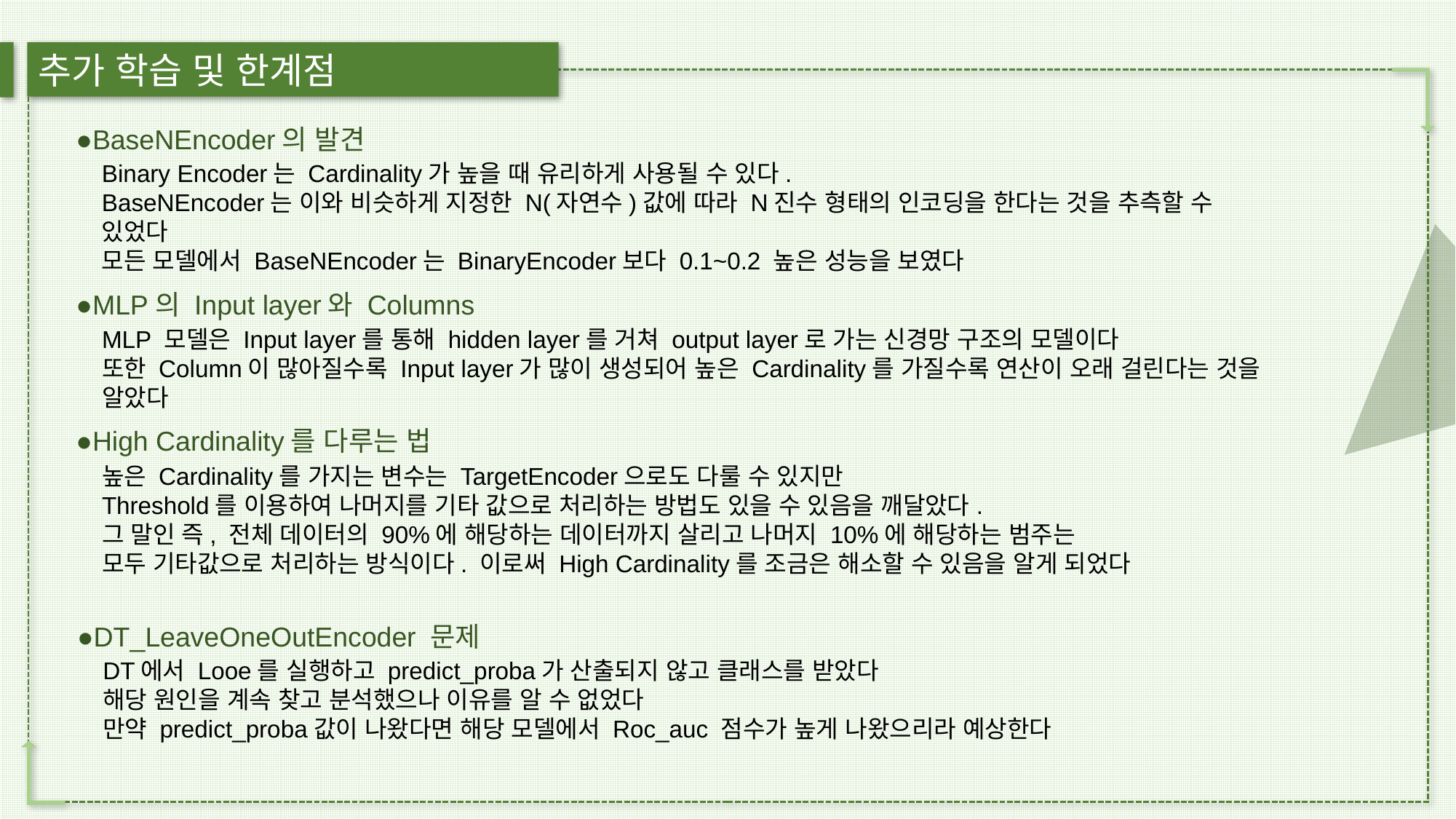

추가 학습 및 한계점

●BaseNEncoder의 발견
Binary Encoder는 Cardinality가 높을 때 유리하게 사용될 수 있다.
BaseNEncoder는 이와 비슷하게 지정한 N(자연수)값에 따라 N진수 형태의 인코딩을 한다는 것을 추측할 수 있었다
모든 모델에서 BaseNEncoder는 BinaryEncoder보다 0.1~0.2 높은 성능을 보였다

●MLP의 Input layer와 Columns
MLP 모델은 Input layer를 통해 hidden layer를 거쳐 output layer로 가는 신경망 구조의 모델이다
또한 Column이 많아질수록 Input layer가 많이 생성되어 높은 Cardinality를 가질수록 연산이 오래 걸린다는 것을 알았다
●High Cardinality를 다루는 법
높은 Cardinality를 가지는 변수는 TargetEncoder으로도 다룰 수 있지만
Threshold를 이용하여 나머지를 기타 값으로 처리하는 방법도 있을 수 있음을 깨달았다.
그 말인 즉, 전체 데이터의 90%에 해당하는 데이터까지 살리고 나머지 10%에 해당하는 범주는
모두 기타값으로 처리하는 방식이다. 이로써 High Cardinality를 조금은 해소할 수 있음을 알게 되었다
●DT_LeaveOneOutEncoder 문제
DT에서 Looe를 실행하고 predict_proba가 산출되지 않고 클래스를 받았다
해당 원인을 계속 찾고 분석했으나 이유를 알 수 없었다
만약 predict_proba값이 나왔다면 해당 모델에서 Roc_auc 점수가 높게 나왔으리라 예상한다